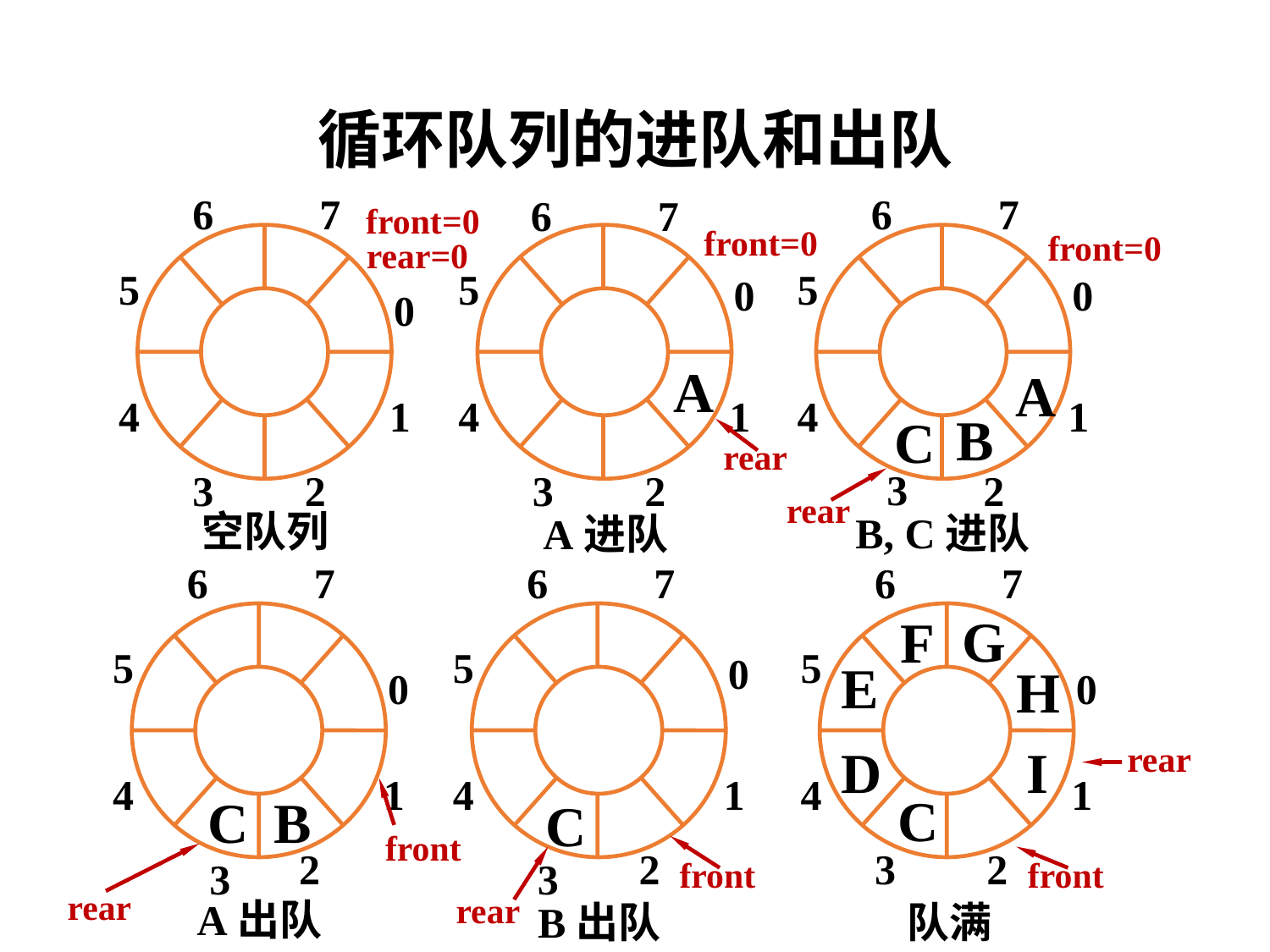

# 循环队列的进队和出队
6
7
6
7
6
7
front=0
front=0
front=0

rear=0
5

5

5

0
0
0

A

A
4
1
4
1
4
1
B
C

rear
3
3
2
3
2
2

rear
空队列
B, C进队
A进队
6
7
6
7
6
7
G
F

5

5

5

0
E
H
0
0

rear
I
D

4
1
4
1
4
1

C
B
C
C
front
2
2

3
2

3

3
front
front

rear
rear
A出队
B出队
队满